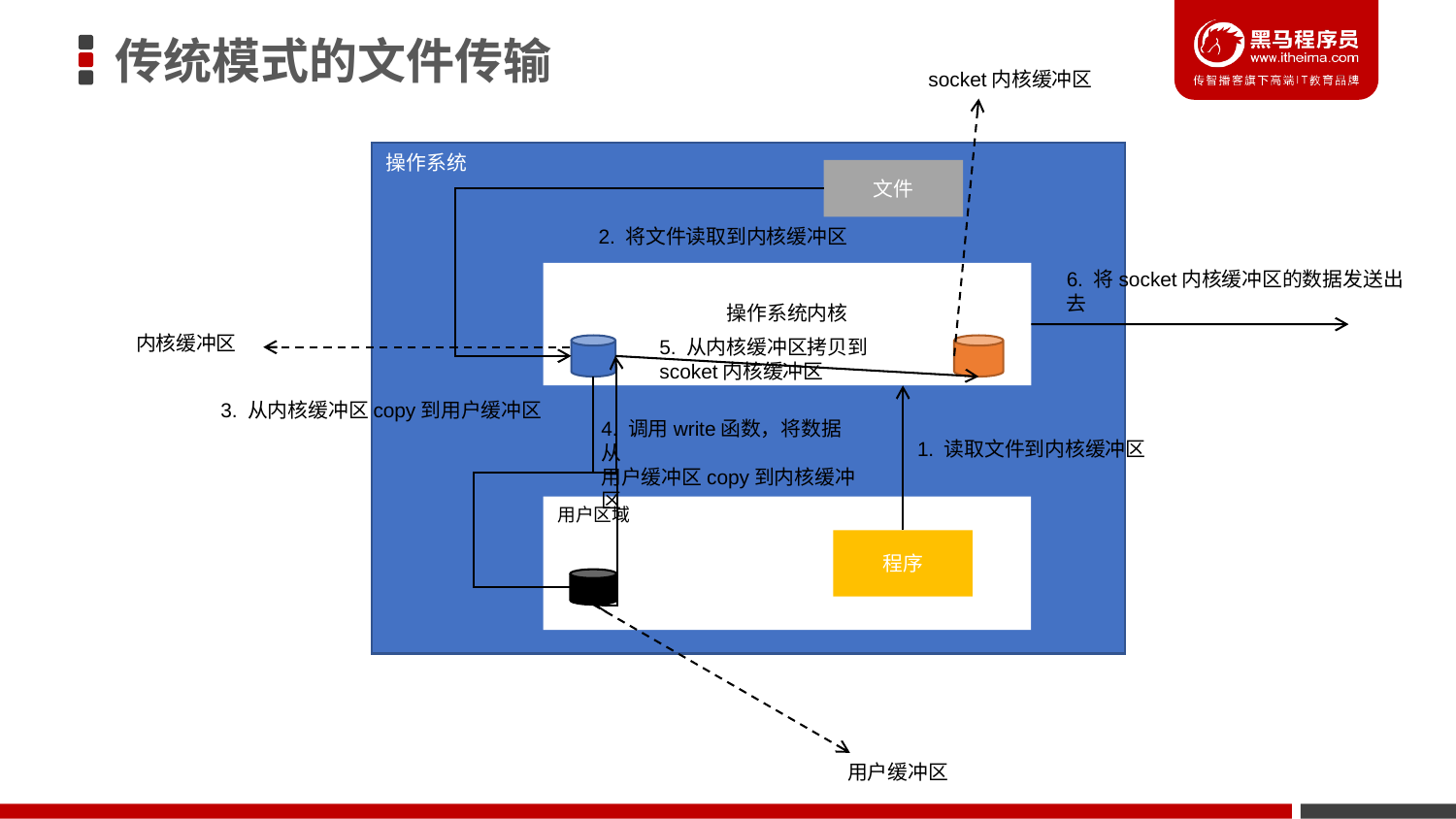

# 传统模式的文件传输
socket内核缓冲区
操作系统
文件
2. 将文件读取到内核缓冲区
6. 将socket内核缓冲区的数据发送出去
操作系统内核

内核缓冲区
5. 从内核缓冲区拷贝到scoket内核缓冲区

3. 从内核缓冲区copy到用户缓冲区
4. 调用write函数，将数据从
用户缓冲区copy到内核缓冲区
1. 读取文件到内核缓冲区
用户区域
程序

用户缓冲区